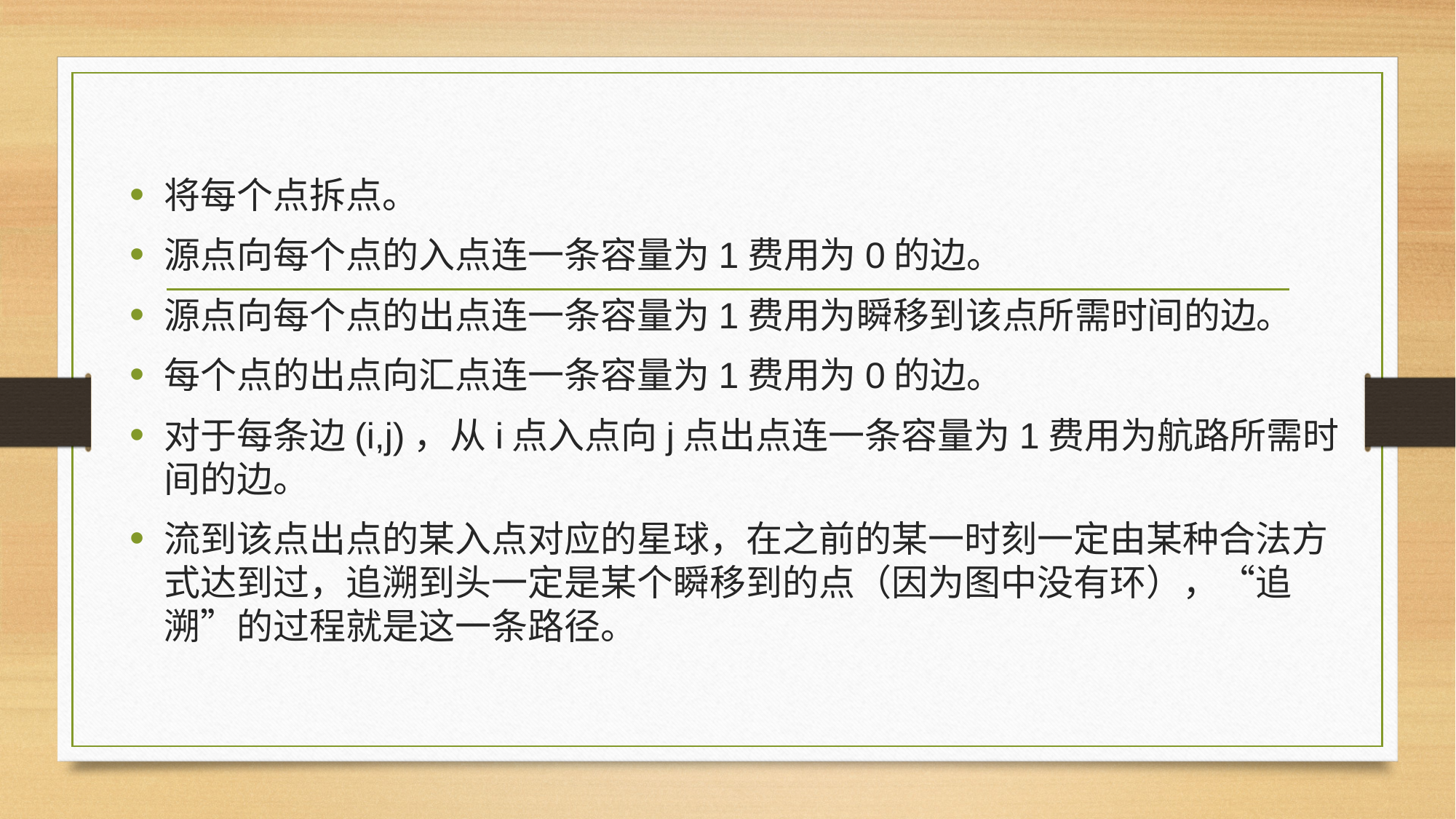

将每个点拆点。
源点向每个点的入点连一条容量为1费用为0的边。
源点向每个点的出点连一条容量为1费用为瞬移到该点所需时间的边。
每个点的出点向汇点连一条容量为1费用为0的边。
对于每条边(i,j)，从i点入点向j点出点连一条容量为1费用为航路所需时间的边。
流到该点出点的某入点对应的星球，在之前的某一时刻一定由某种合法方式达到过，追溯到头一定是某个瞬移到的点（因为图中没有环），“追溯”的过程就是这一条路径。